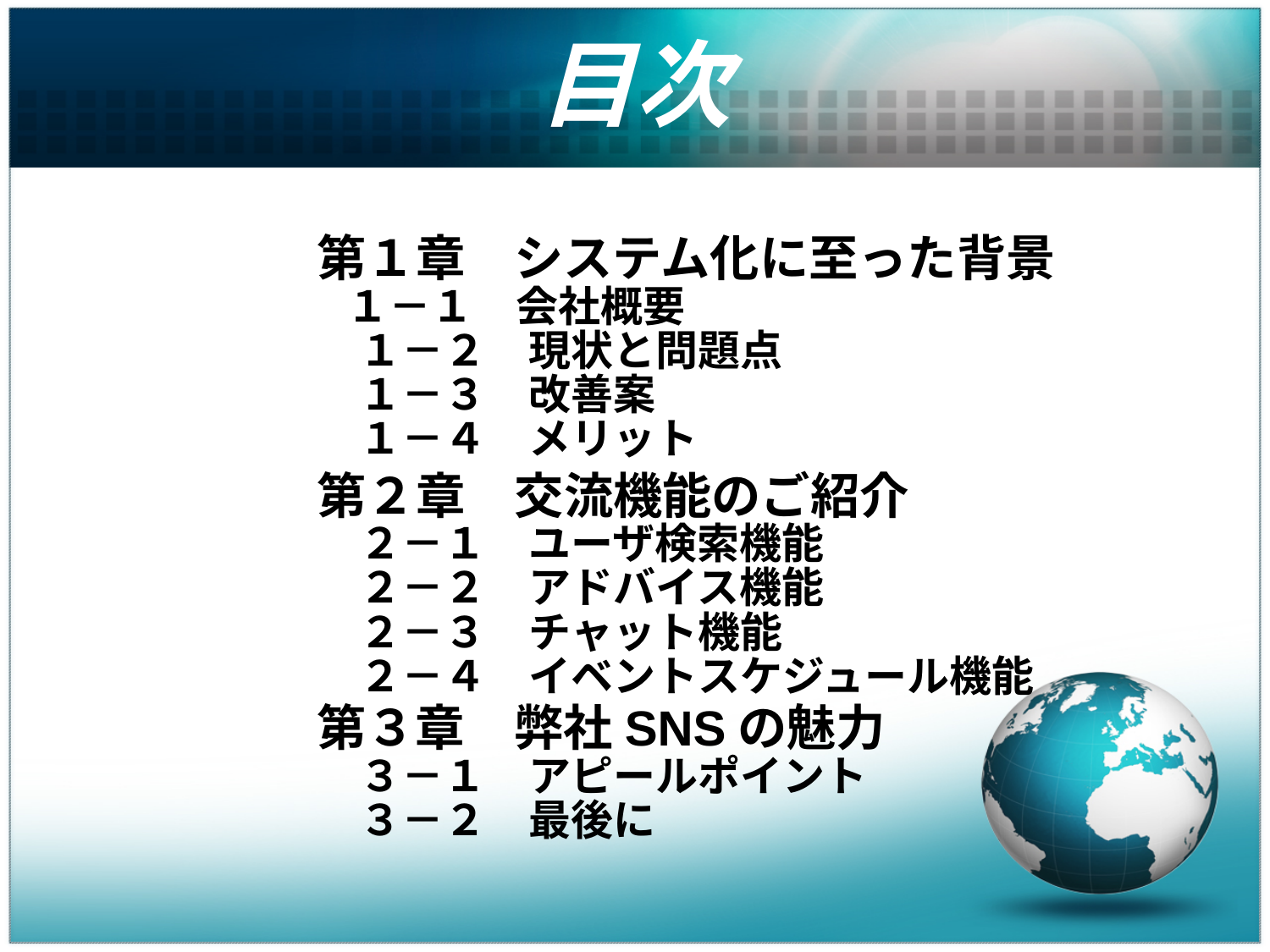

# 目次
第１章　システム化に至った背景
  １－１　会社概要
　１－２　現状と問題点
　１－３　改善案
　１－４　メリット
第２章　交流機能のご紹介
　２－１　ユーザ検索機能
　２－２　アドバイス機能
　２－３　チャット機能
　２－４　イベントスケジュール機能
第３章　弊社SNSの魅力
　３－１　アピールポイント
　３－２　最後に